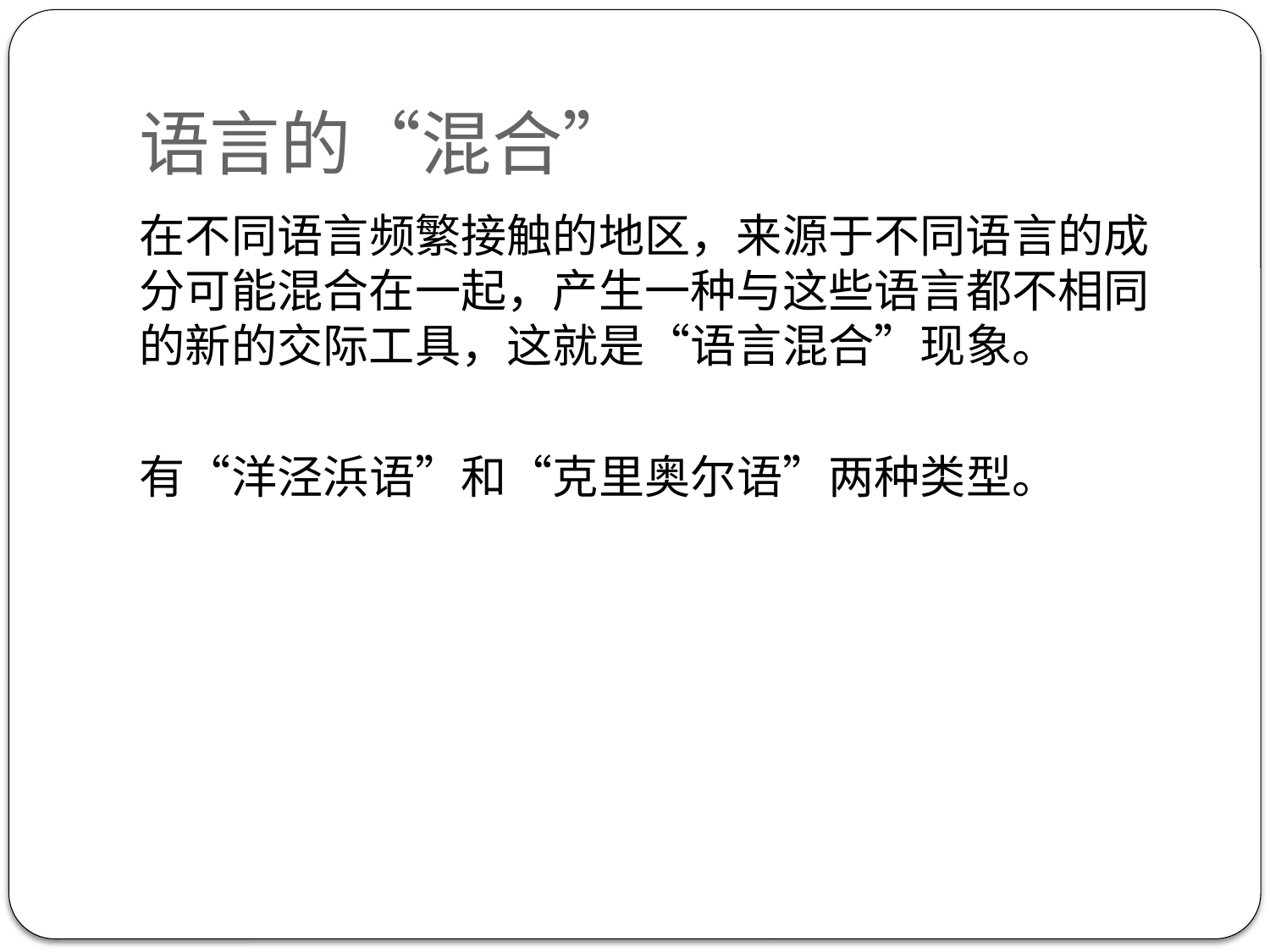

# 语言的“混合”
在不同语言频繁接触的地区，来源于不同语言的成分可能混合在一起，产生一种与这些语言都不相同的新的交际工具，这就是“语言混合”现象。

有“洋泾浜语”和“克里奥尔语”两种类型。